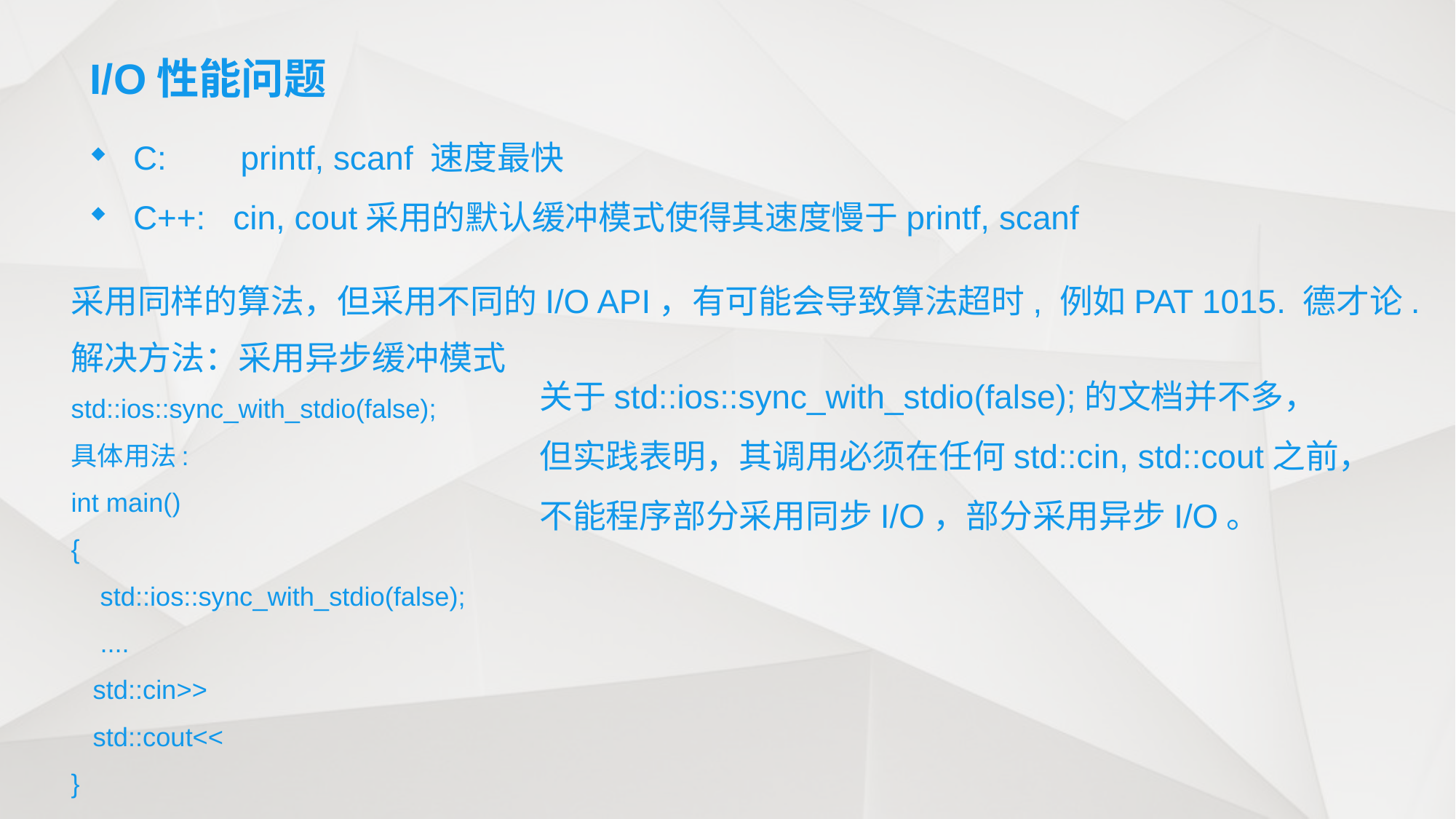

# I/O性能问题
C:        printf, scanf 速度最快
C++:   cin, cout采用的默认缓冲模式使得其速度慢于printf, scanf

采用同样的算法，但采用不同的I/O API，有可能会导致算法超时, 例如PAT 1015. 德才论.

解决方法：采用异步缓冲模式
std::ios::sync_with_stdio(false);
具体用法:
int main()
{
    std::ios::sync_with_stdio(false);
    ....
   std::cin>>
   std::cout<<
}

关于std::ios::sync_with_stdio(false);的文档并不多，
但实践表明，其调用必须在任何std::cin, std::cout之前，
不能程序部分采用同步I/O，部分采用异步I/O。